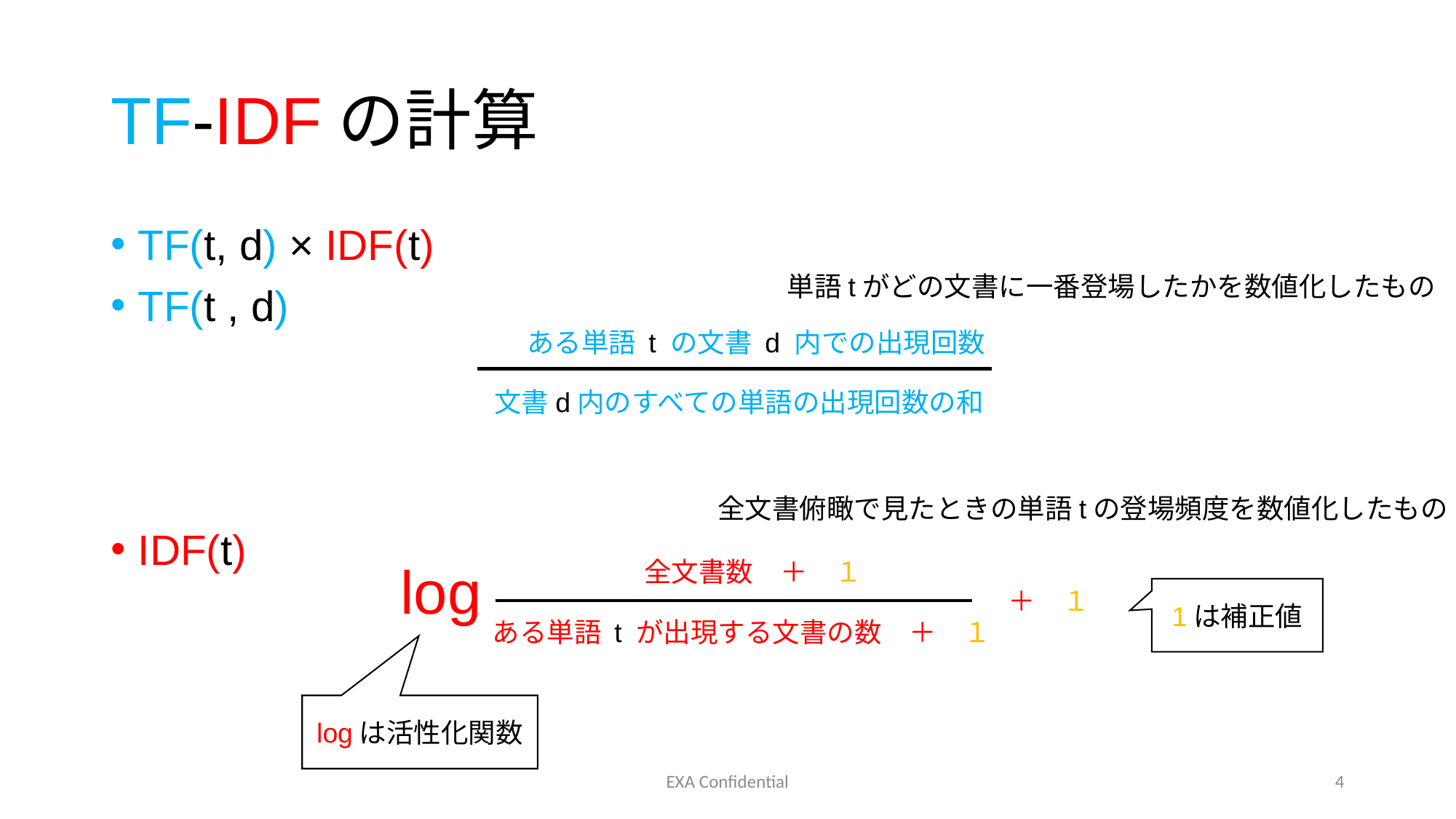

# TF-IDFの計算
TF(t, d) × IDF(t)
TF(t , d)

IDF(t)
単語tがどの文書に一番登場したかを数値化したもの
ある単語 t の文書 d 内での出現回数
文書d内のすべての単語の出現回数の和
全文書俯瞰で見たときの単語tの登場頻度を数値化したもの
log
全文書数　＋　１
＋　１
1は補正値
ある単語 t が出現する文書の数　＋　１
logは活性化関数
EXA Confidential
4